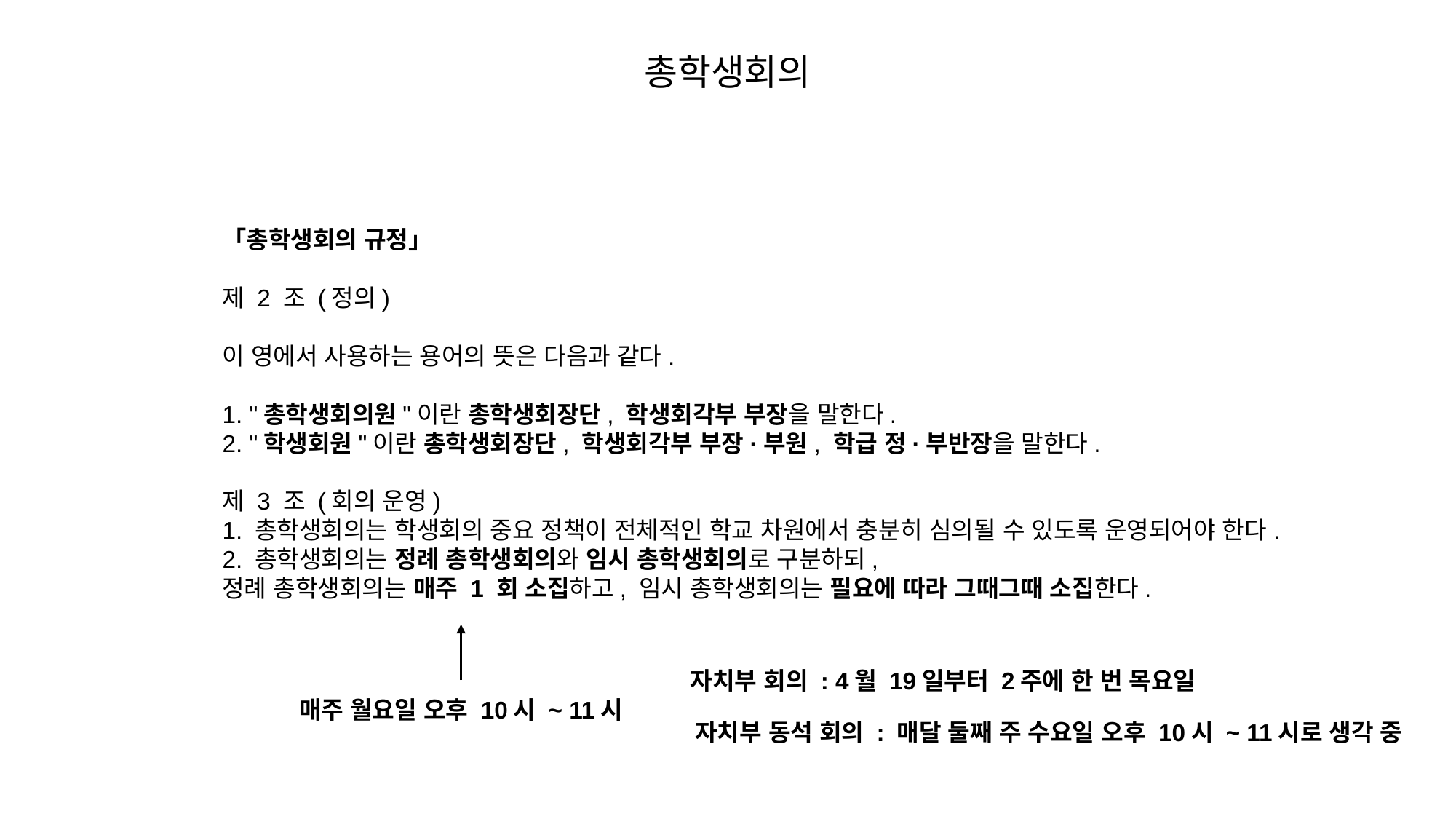

총학생회의
「총학생회의 규정」

제 2 조 (정의)

이 영에서 사용하는 용어의 뜻은 다음과 같다.

1. "총학생회의원"이란 총학생회장단, 학생회각부 부장을 말한다.
2. "학생회원"이란 총학생회장단, 학생회각부 부장·부원, 학급 정·부반장을 말한다.

제 3 조 (회의 운영)
1. 총학생회의는 학생회의 중요 정책이 전체적인 학교 차원에서 충분히 심의될 수 있도록 운영되어야 한다.
2. 총학생회의는 정례 총학생회의와 임시 총학생회의로 구분하되,
정례 총학생회의는 매주 1 회 소집하고, 임시 총학생회의는 필요에 따라 그때그때 소집한다.

자치부 회의 : 4월 19일부터 2주에 한 번 목요일
매주 월요일 오후 10시 ~ 11시
자치부 동석 회의 : 매달 둘째 주 수요일 오후 10시 ~ 11시로 생각 중